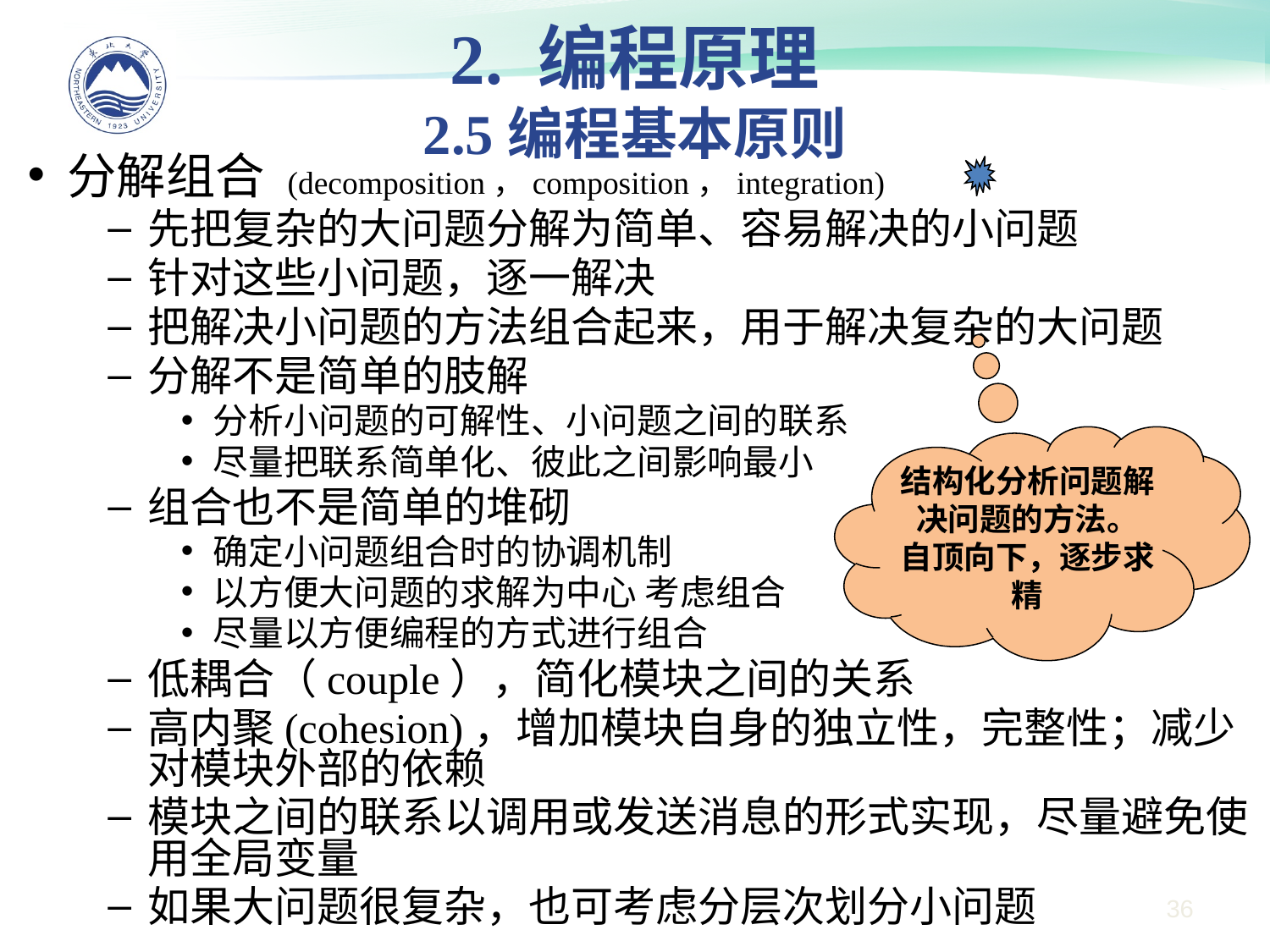

2. 编程原理
2.5编程基本原则
分解组合 (decomposition，composition，integration)
先把复杂的大问题分解为简单、容易解决的小问题
针对这些小问题，逐一解决
把解决小问题的方法组合起来，用于解决复杂的大问题
分解不是简单的肢解
分析小问题的可解性、小问题之间的联系
尽量把联系简单化、彼此之间影响最小
组合也不是简单的堆砌
确定小问题组合时的协调机制
以方便大问题的求解为中心 考虑组合
尽量以方便编程的方式进行组合
低耦合（couple），简化模块之间的关系
高内聚(cohesion)，增加模块自身的独立性，完整性；减少对模块外部的依赖
模块之间的联系以调用或发送消息的形式实现，尽量避免使用全局变量
如果大问题很复杂，也可考虑分层次划分小问题

结构化分析问题解决问题的方法。
自顶向下，逐步求精
36